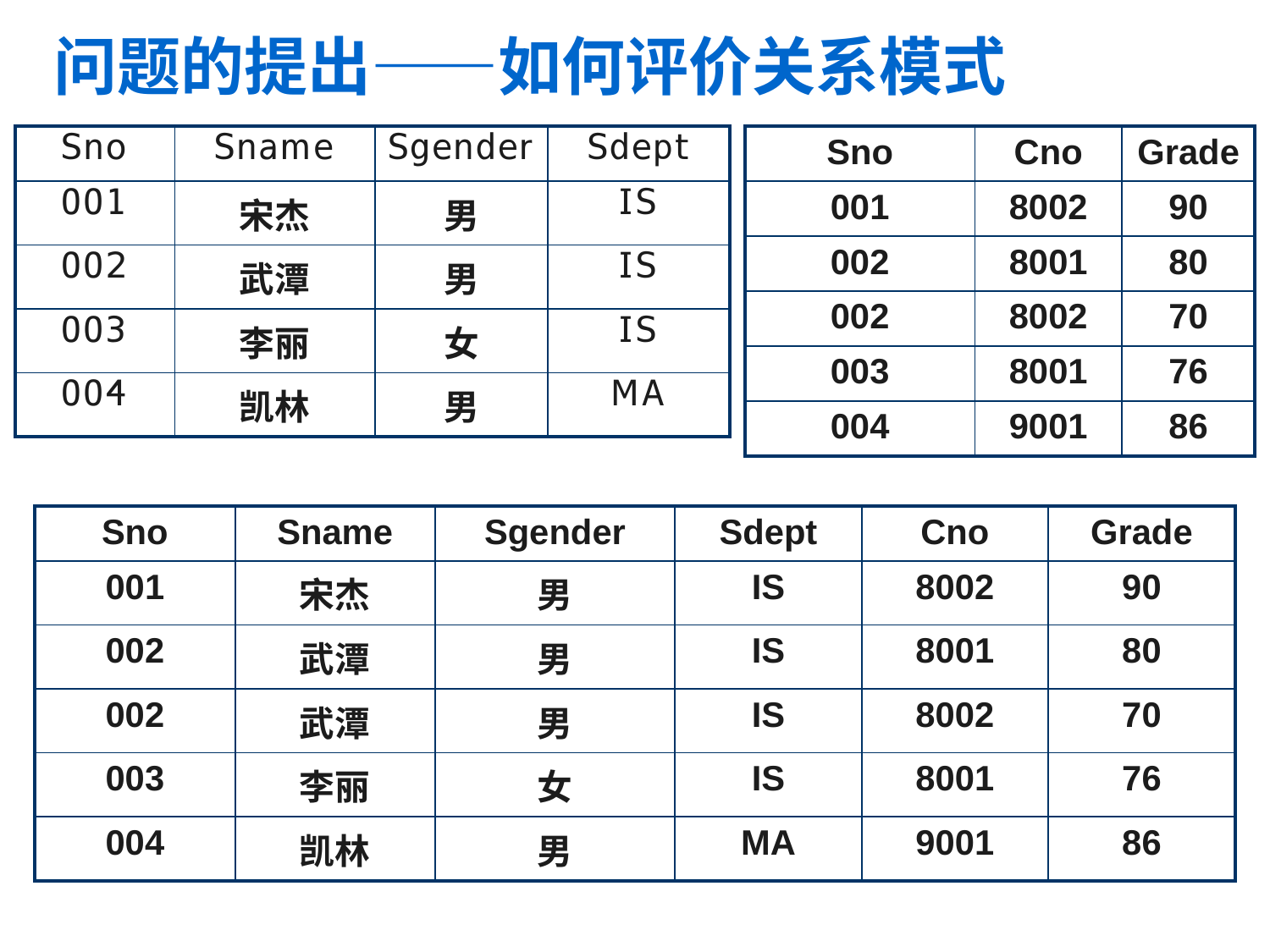

# 问题的提出——如何评价关系模式
| Sno | Sname | Sgender | Sdept |
| --- | --- | --- | --- |
| 001 | 宋杰 | 男 | IS |
| 002 | 武潭 | 男 | IS |
| 003 | 李丽 | 女 | IS |
| 004 | 凯林 | 男 | MA |
| Sno | Cno | Grade |
| --- | --- | --- |
| 001 | 8002 | 90 |
| 002 | 8001 | 80 |
| 002 | 8002 | 70 |
| 003 | 8001 | 76 |
| 004 | 9001 | 86 |
| Sno | Sname | Sgender | Sdept | Cno | Grade |
| --- | --- | --- | --- | --- | --- |
| 001 | 宋杰 | 男 | IS | 8002 | 90 |
| 002 | 武潭 | 男 | IS | 8001 | 80 |
| 002 | 武潭 | 男 | IS | 8002 | 70 |
| 003 | 李丽 | 女 | IS | 8001 | 76 |
| 004 | 凯林 | 男 | MA | 9001 | 86 |